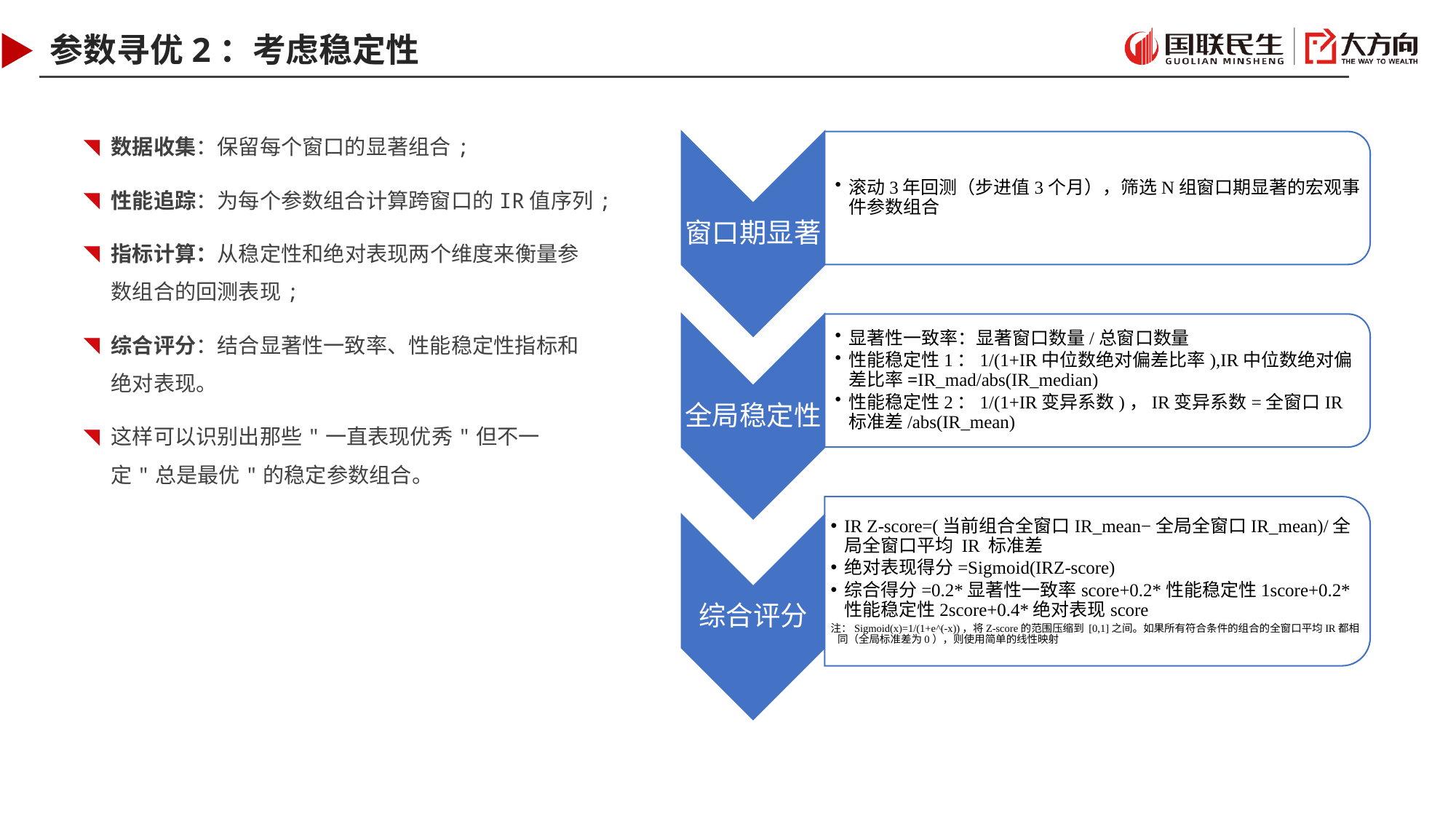

# 参数寻优2：考虑稳定性
数据收集：保留每个窗口的显著组合;
性能追踪：为每个参数组合计算跨窗口的IR值序列;
指标计算：从稳定性和绝对表现两个维度来衡量参数组合的回测表现;
综合评分：结合显著性一致率、性能稳定性指标和绝对表现。
这样可以识别出那些"一直表现优秀"但不一定"总是最优"的稳定参数组合。
窗口期显著
滚动3年回测（步进值3个月），筛选N组窗口期显著的宏观事件参数组合
全局稳定性
显著性一致率：显著窗口数量/总窗口数量
性能稳定性1：1/(1+IR中位数绝对偏差比率),IR中位数绝对偏差比率=IR_mad/abs(IR_median)
性能稳定性2：1/(1+IR变异系数)，IR变异系数=全窗口IR标准差/abs(IR_mean)
综合评分
IR Z-score=(当前组合全窗口IR_mean−全局全窗口IR_mean)/全局全窗口平均 IR 标准差
绝对表现得分=Sigmoid(IRZ-score)
综合得分=0.2*显著性一致率score+0.2*性能稳定性1score+0.2*性能稳定性2score+0.4*绝对表现score
注：Sigmoid(x)=1/(1+e^(-x))，将Z-score的范围压缩到 [0,1]之间。如果所有符合条件的组合的全窗口平均IR都相同（全局标准差为0），则使用简单的线性映射